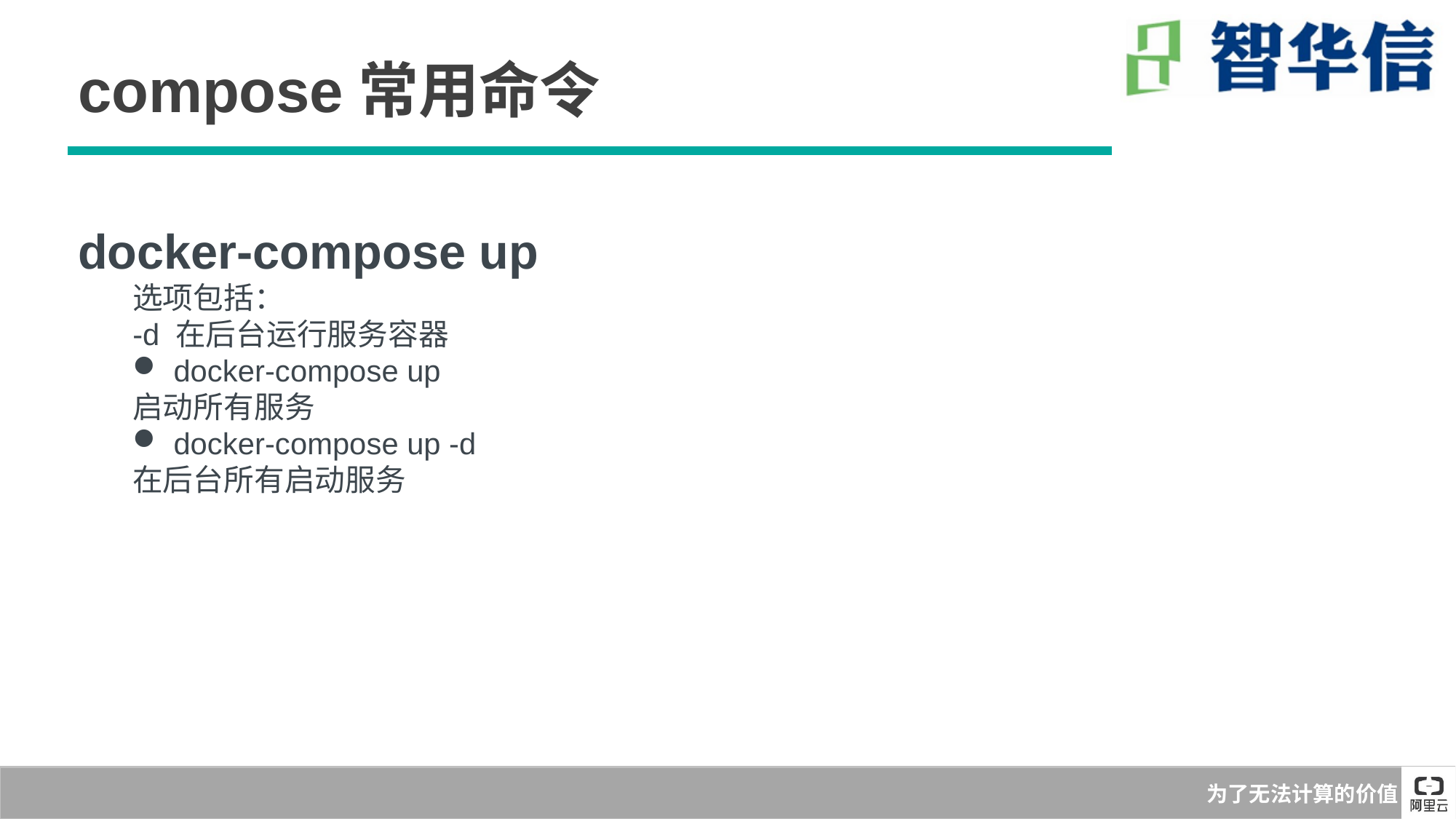

compose常用命令
docker-compose up
选项包括：
-d 在后台运行服务容器
docker-compose up
启动所有服务
docker-compose up -d
在后台所有启动服务